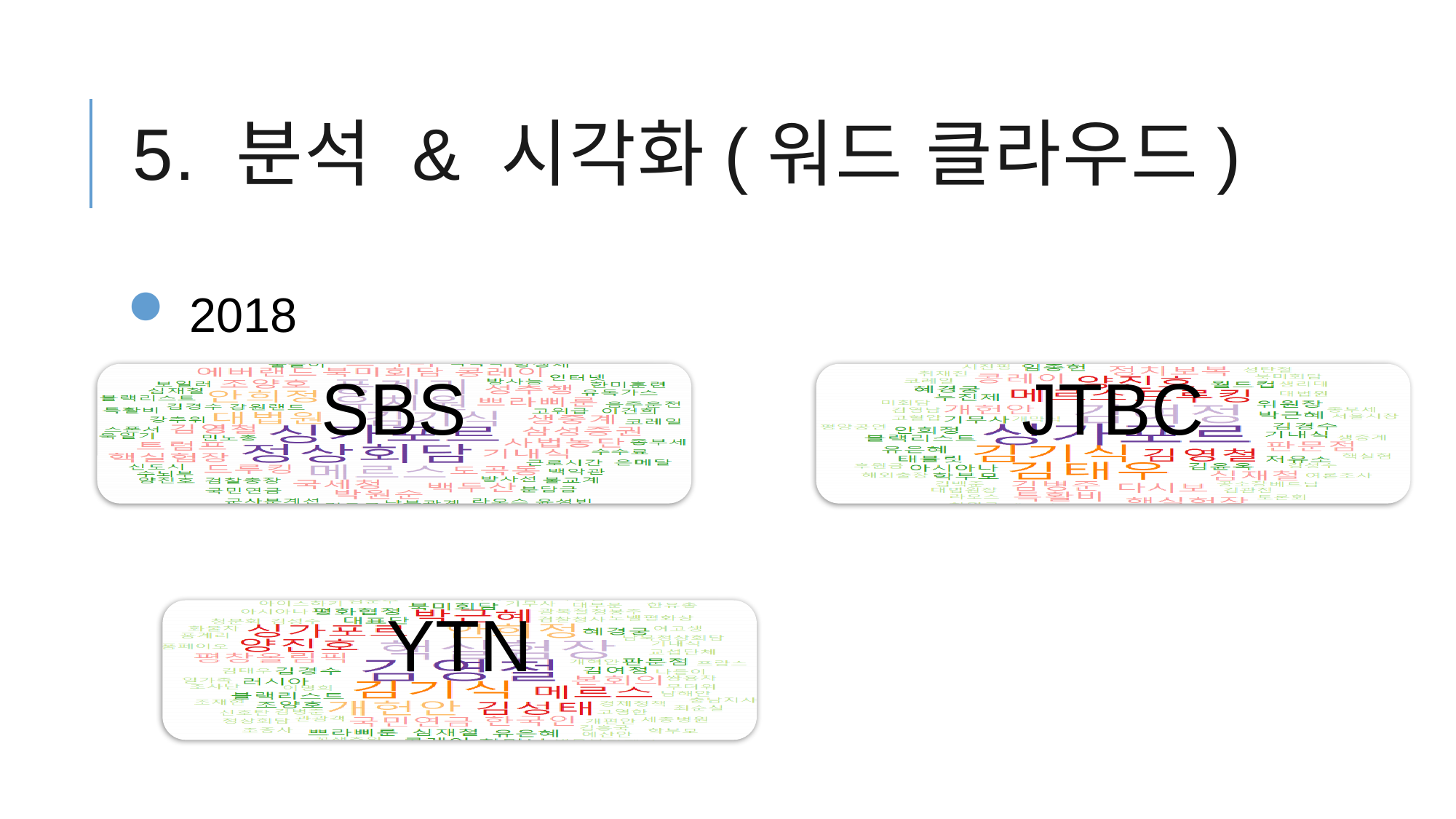

# 5. 분석 & 시각화(워드 클라우드)
 2018
SBS
JTBC
YTN